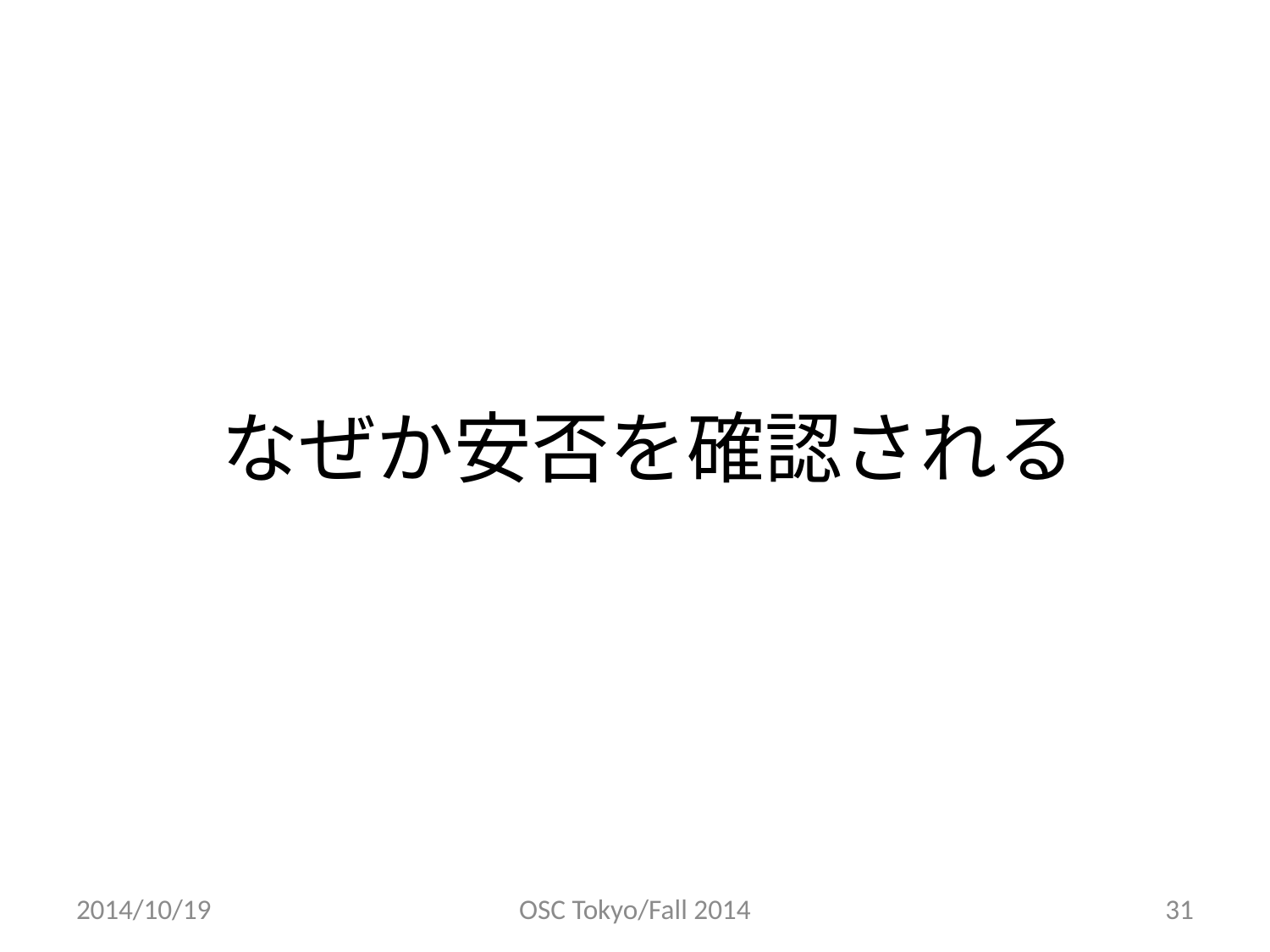

# なぜか安否を確認される
2014/10/19
OSC Tokyo/Fall 2014
31